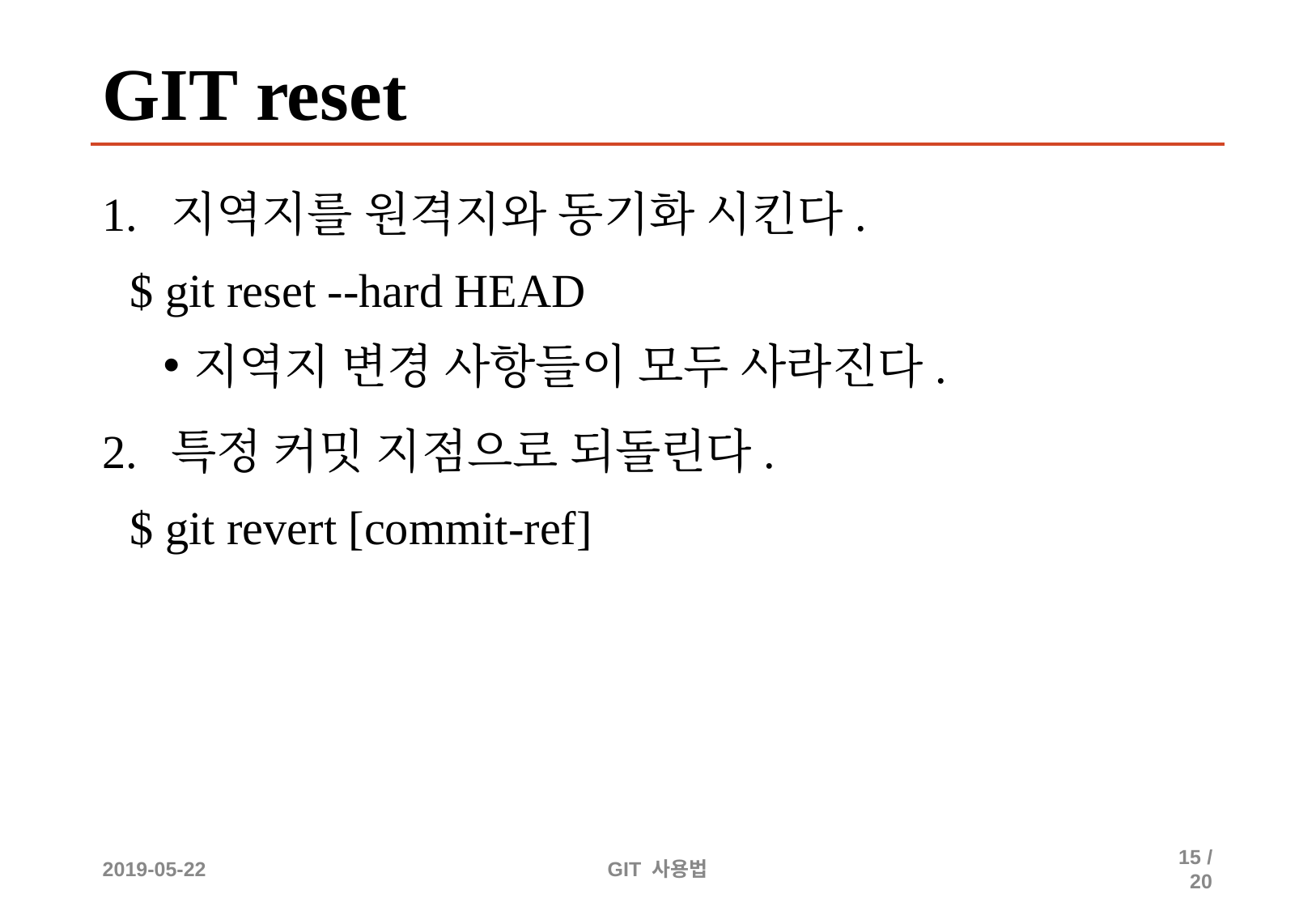

# GIT reset
지역지를 원격지와 동기화 시킨다.
$ git reset --hard HEAD
지역지 변경 사항들이 모두 사라진다.
특정 커밋 지점으로 되돌린다.
$ git revert [commit-ref]

2019-05-22
GIT 사용법
15 / 20